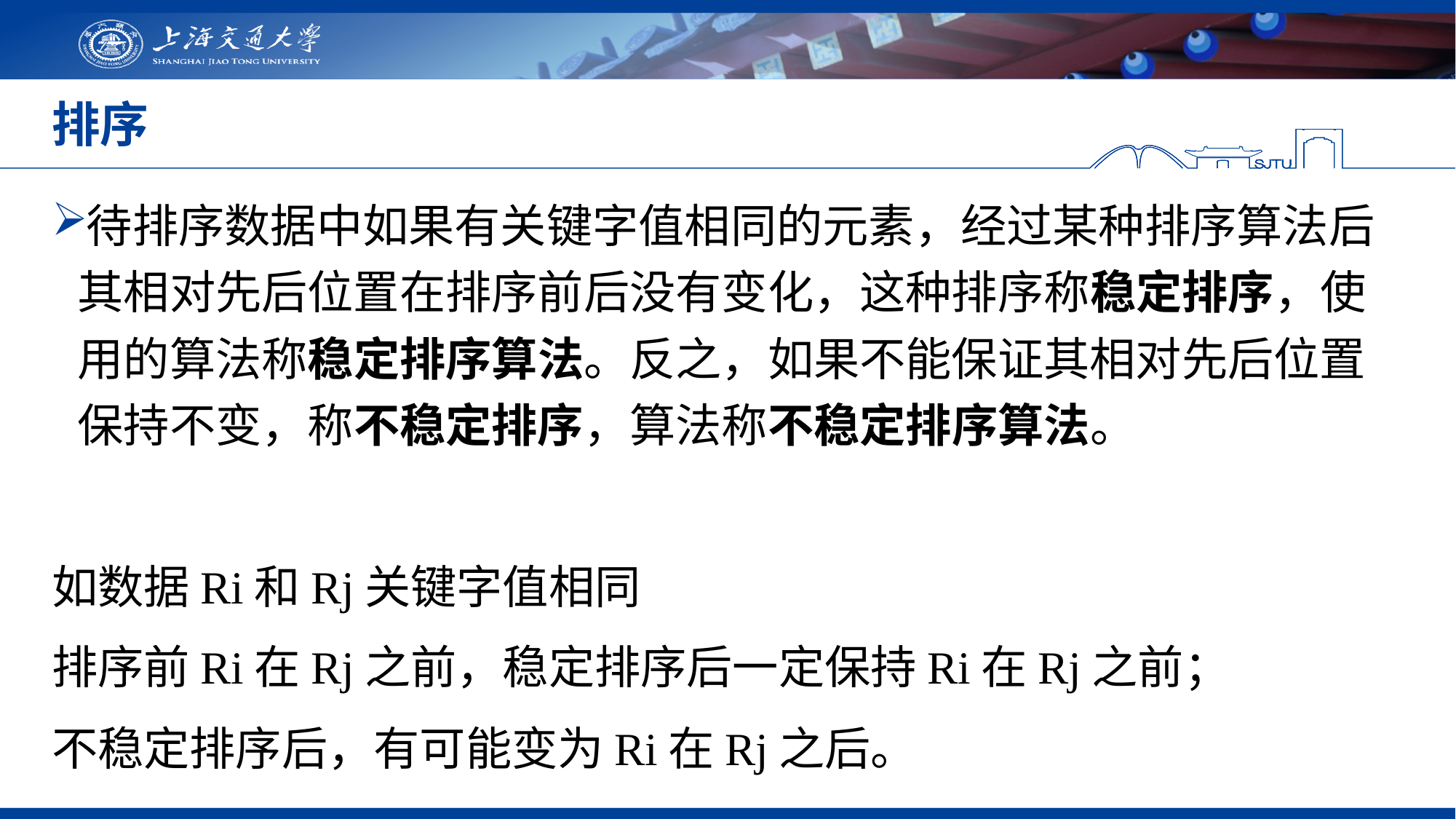

# 排序
待排序数据中如果有关键字值相同的元素，经过某种排序算法后其相对先后位置在排序前后没有变化，这种排序称稳定排序，使用的算法称稳定排序算法。反之，如果不能保证其相对先后位置保持不变，称不稳定排序，算法称不稳定排序算法。

如数据Ri和Rj关键字值相同
排序前Ri在Rj之前，稳定排序后一定保持Ri在Rj之前；
不稳定排序后，有可能变为Ri在Rj之后。